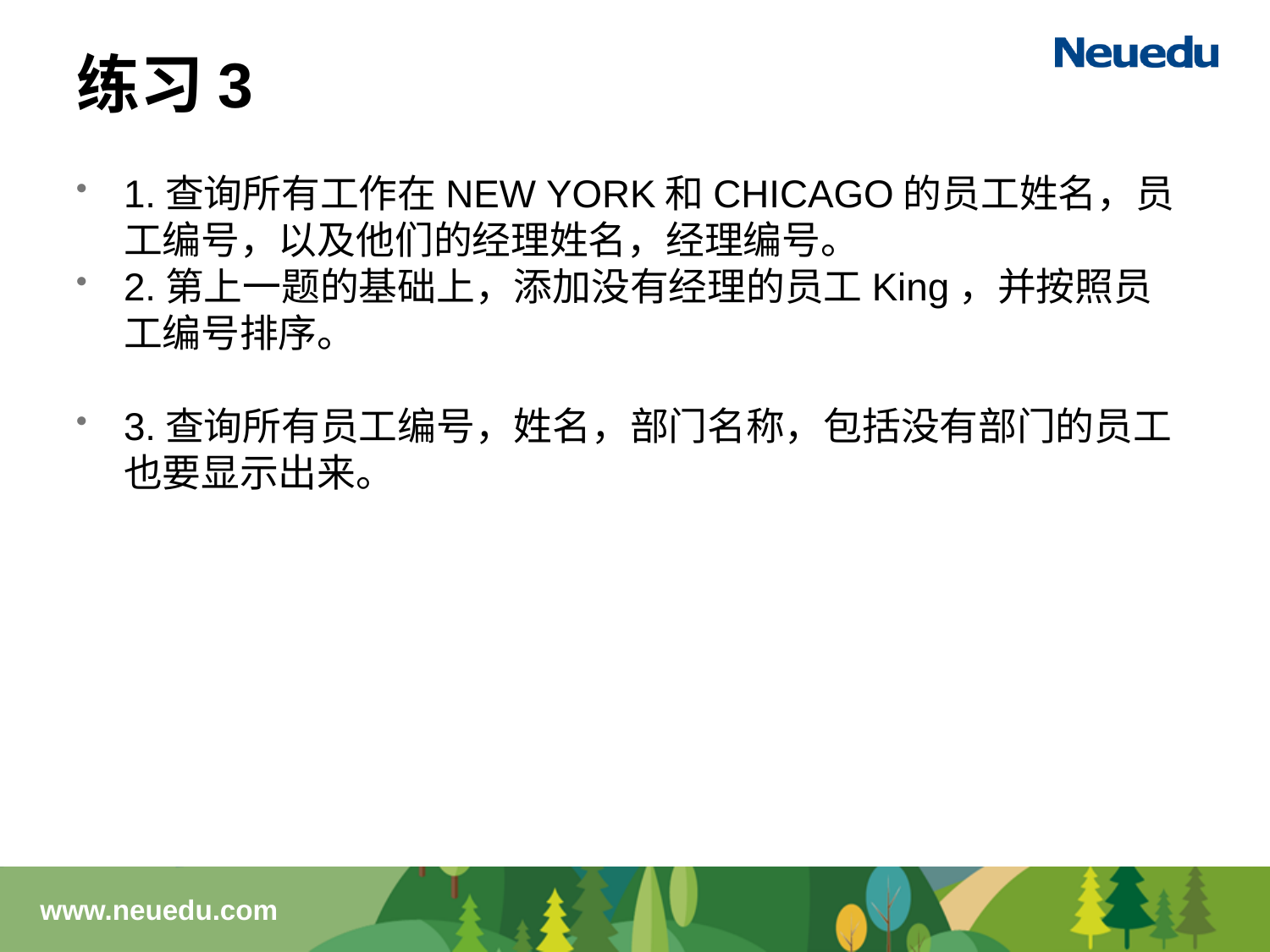

# 练习3
1.查询所有工作在NEW YORK和CHICAGO的员工姓名，员工编号，以及他们的经理姓名，经理编号。
2.第上一题的基础上，添加没有经理的员工King，并按照员工编号排序。

3.查询所有员工编号，姓名，部门名称，包括没有部门的员工也要显示出来。